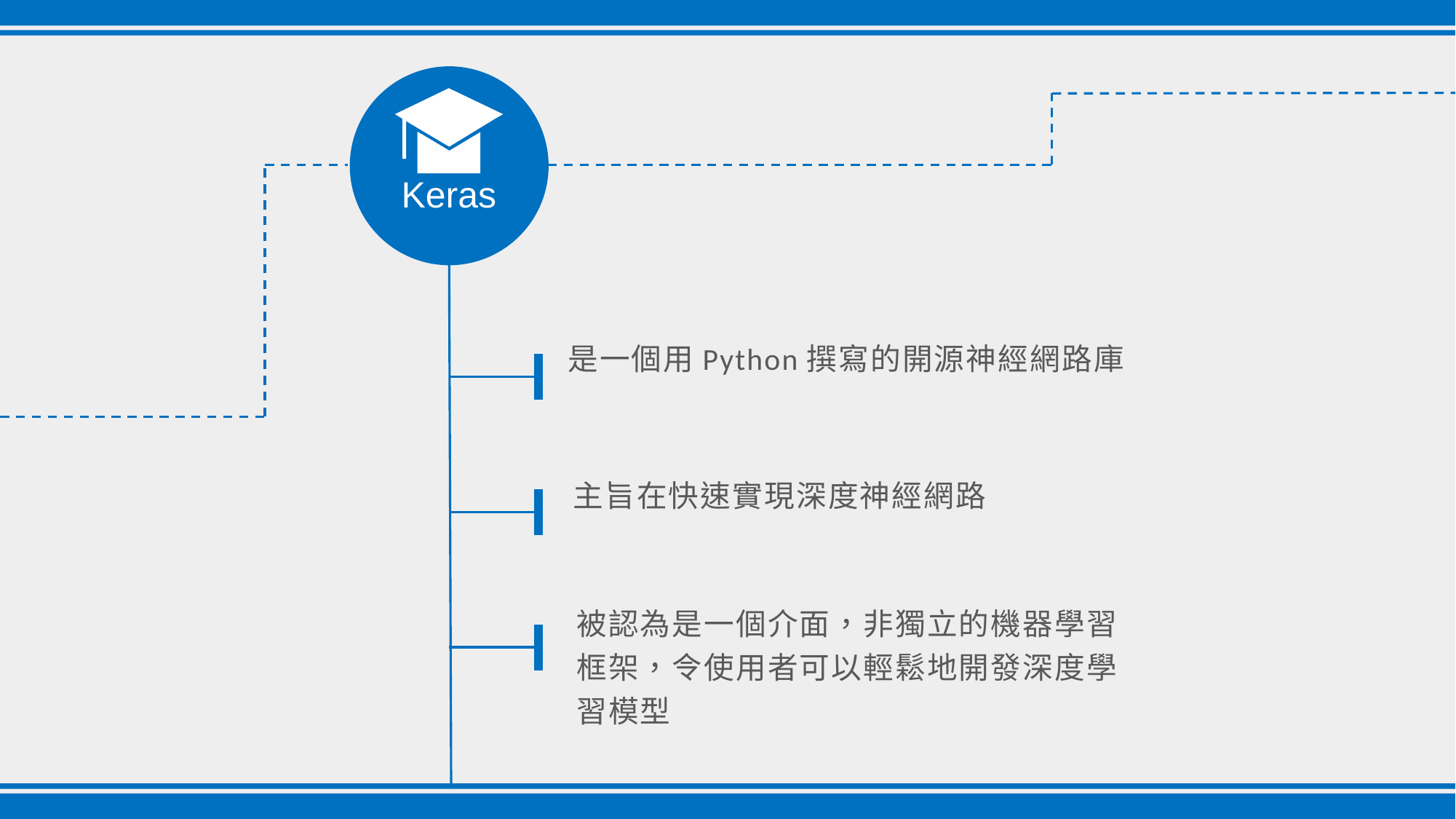

Keras
是一個用Python撰寫的開源神經網路庫
主旨在快速實現深度神經網路
被認為是一個介面，非獨立的機器學習框架，令使用者可以輕鬆地開發深度學習模型